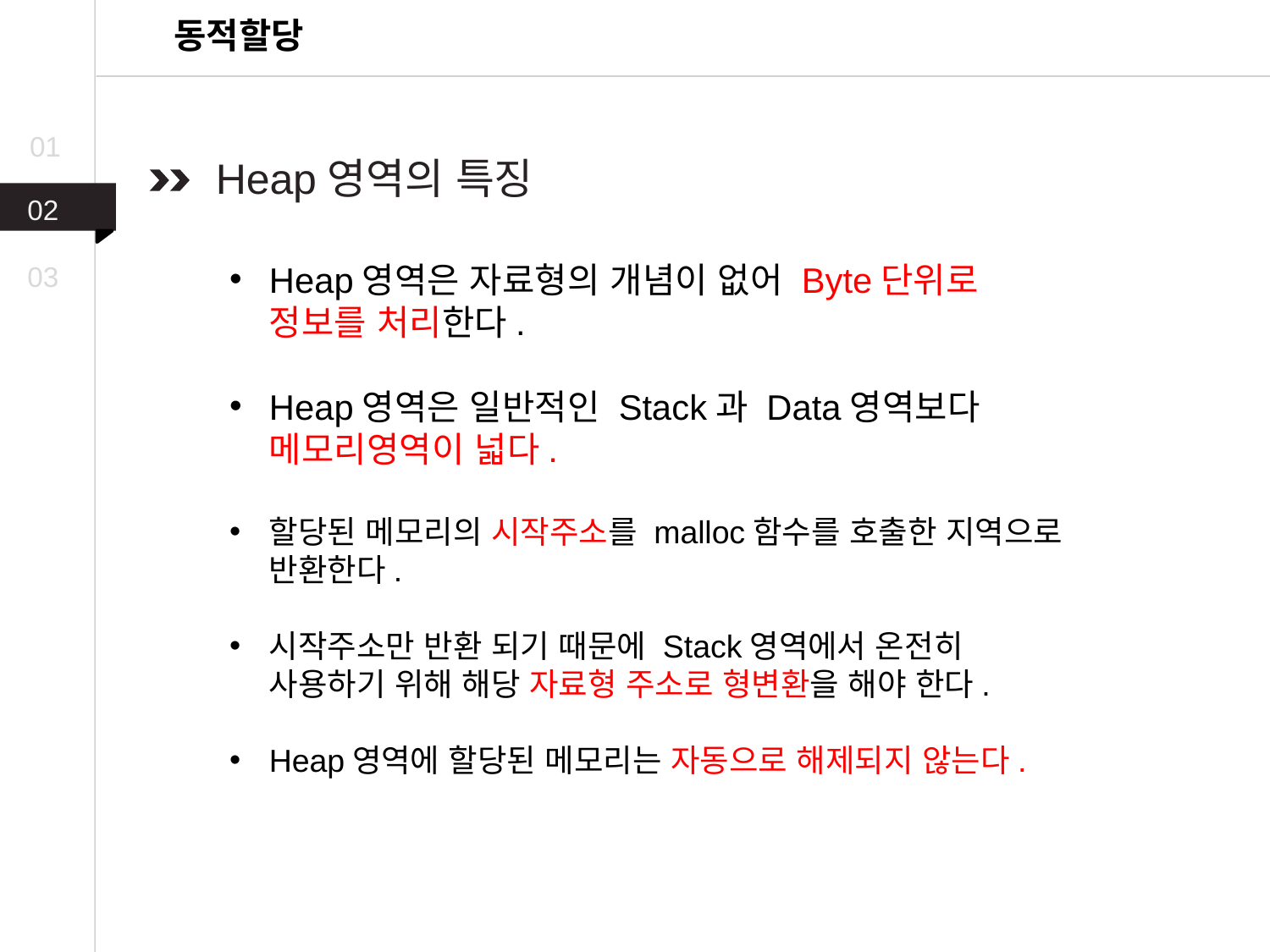

동적할당
01
 Heap영역의 특징

02

Heap영역은 자료형의 개념이 없어 Byte단위로   정보를 처리한다.

Heap영역은 일반적인 Stack과 Data영역보다    메모리영역이 넓다.

할당된 메모리의 시작주소를 malloc함수를 호출한 지역으로 반환한다.

시작주소만 반환 되기 때문에 Stack영역에서 온전히    사용하기 위해 해당 자료형 주소로 형변환을 해야 한다.

Heap영역에 할당된 메모리는 자동으로 해제되지 않는다.
03